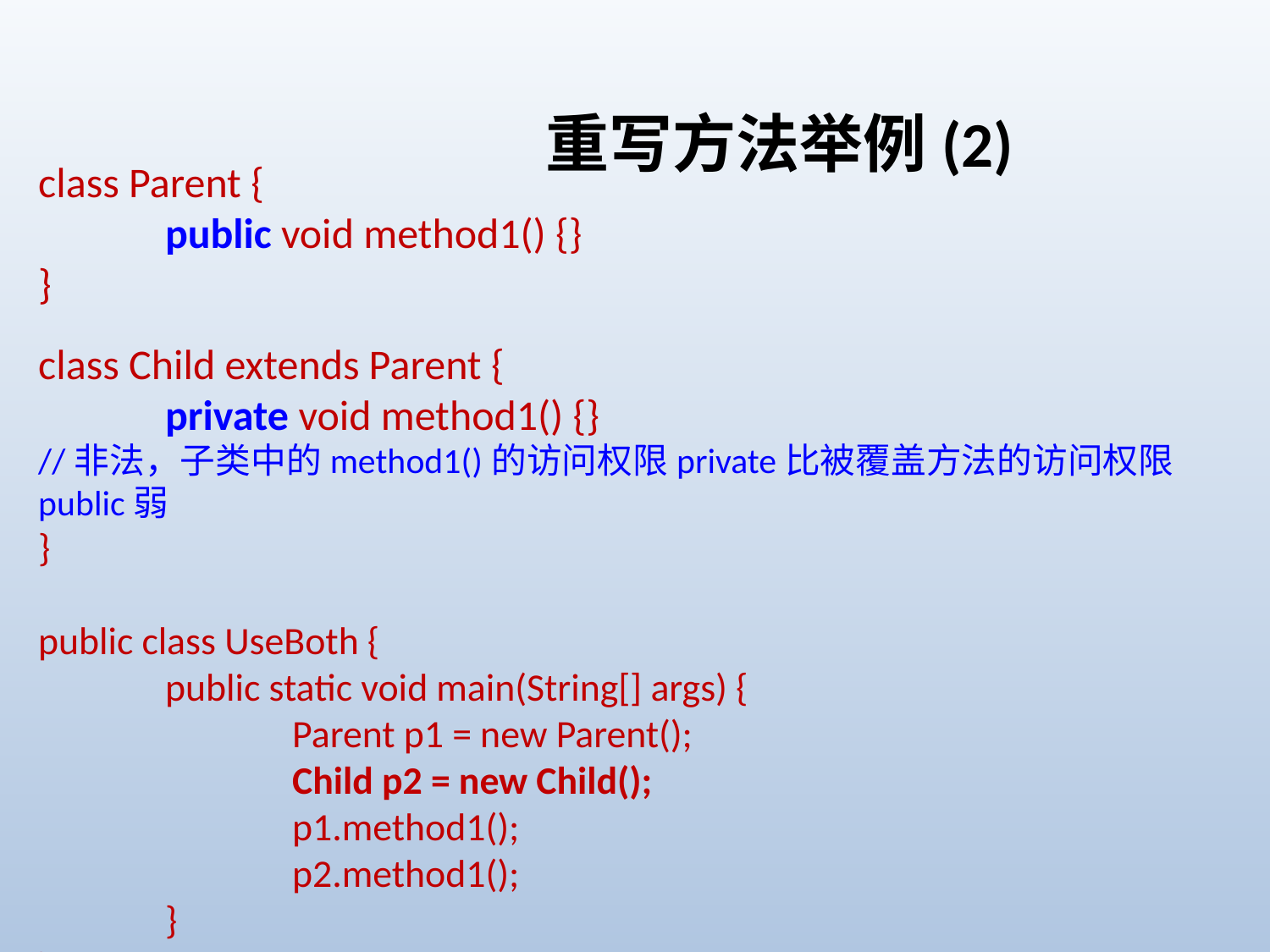

# 重写方法举例(2)
class Parent {
	public void method1() {}
}

class Child extends Parent {
	private void method1() {}
//非法，子类中的method1()的访问权限private比被覆盖方法的访问权限public弱
}

public class UseBoth {
	public static void main(String[] args) {
		Parent p1 = new Parent();
		Child p2 = new Child();
		p1.method1();
		p2.method1();
	}
}